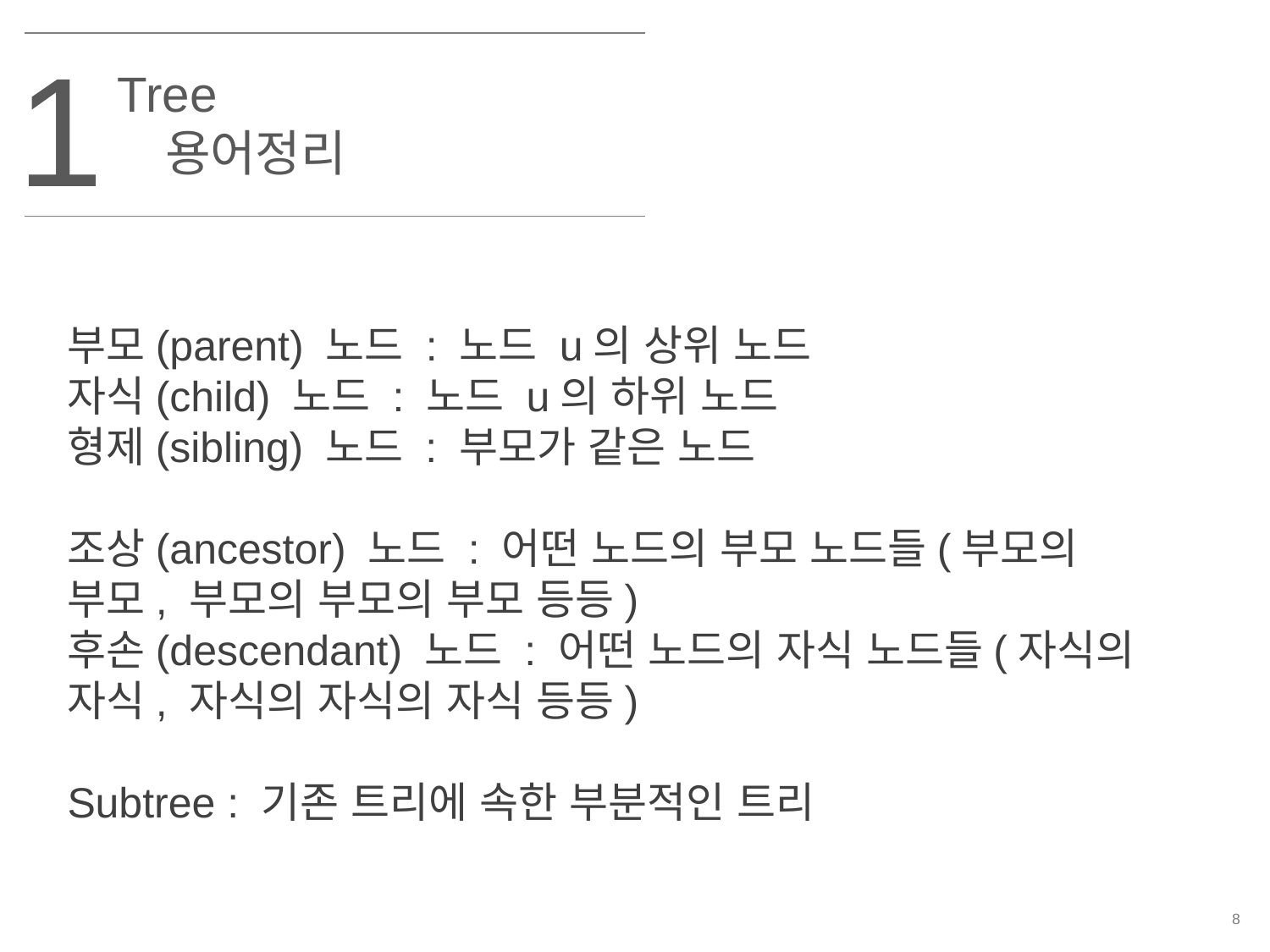

1
Tree 용어정리
부모(parent) 노드 : 노드 u의 상위 노드
자식(child) 노드 : 노드 u의 하위 노드
형제(sibling) 노드 : 부모가 같은 노드

조상(ancestor) 노드 : 어떤 노드의 부모 노드들(부모의 부모, 부모의 부모의 부모 등등)
후손(descendant) 노드 : 어떤 노드의 자식 노드들(자식의 자식, 자식의 자식의 자식 등등)

Subtree : 기존 트리에 속한 부분적인 트리